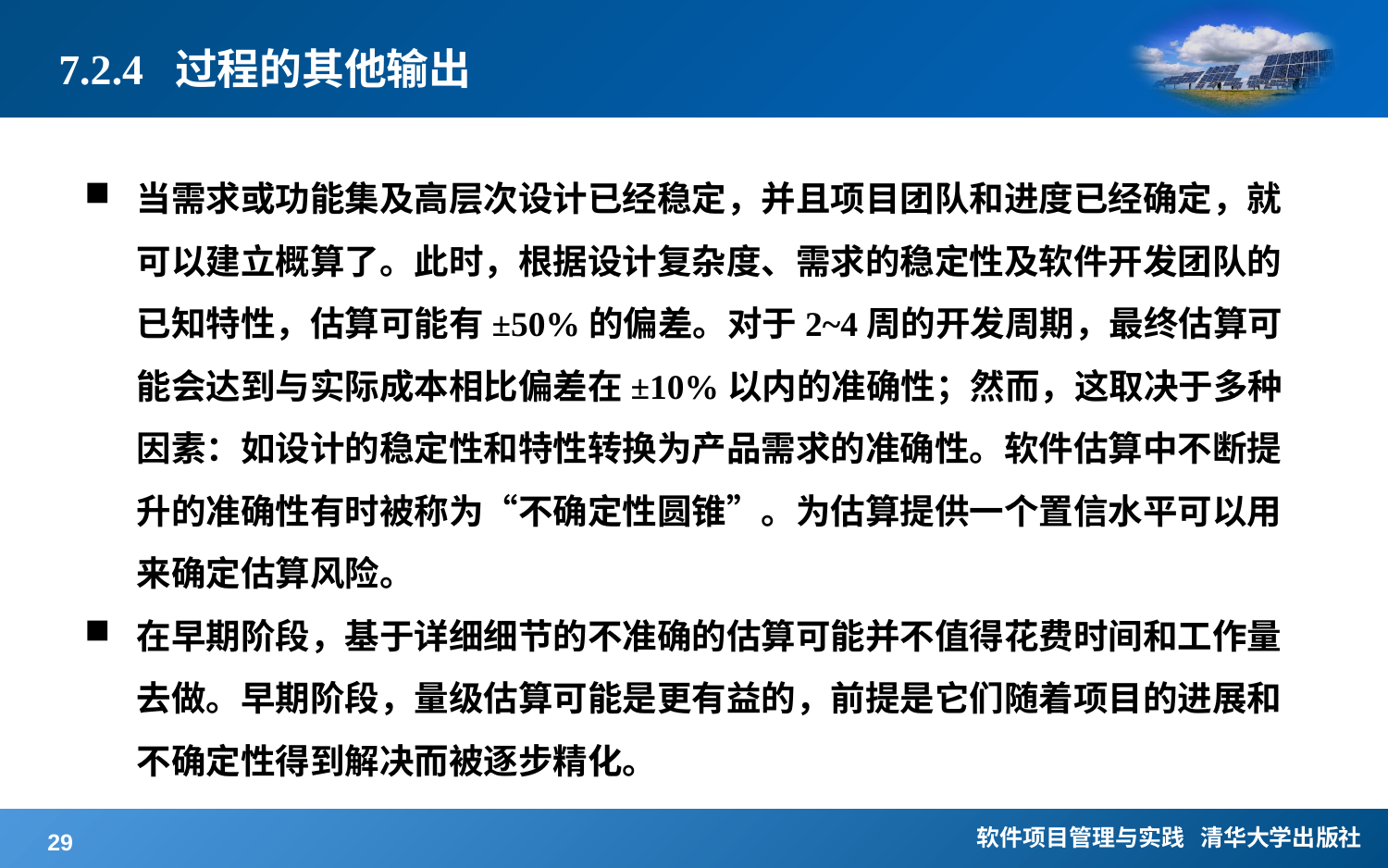

# 7.2.4  过程的其他输出
当需求或功能集及高层次设计已经稳定，并且项目团队和进度已经确定，就可以建立概算了。此时，根据设计复杂度、需求的稳定性及软件开发团队的已知特性，估算可能有±50%的偏差。对于2~4周的开发周期，最终估算可能会达到与实际成本相比偏差在±10%以内的准确性；然而，这取决于多种因素：如设计的稳定性和特性转换为产品需求的准确性。软件估算中不断提升的准确性有时被称为“不确定性圆锥”。为估算提供一个置信水平可以用来确定估算风险。
在早期阶段，基于详细细节的不准确的估算可能并不值得花费时间和工作量去做。早期阶段，量级估算可能是更有益的，前提是它们随着项目的进展和不确定性得到解决而被逐步精化。